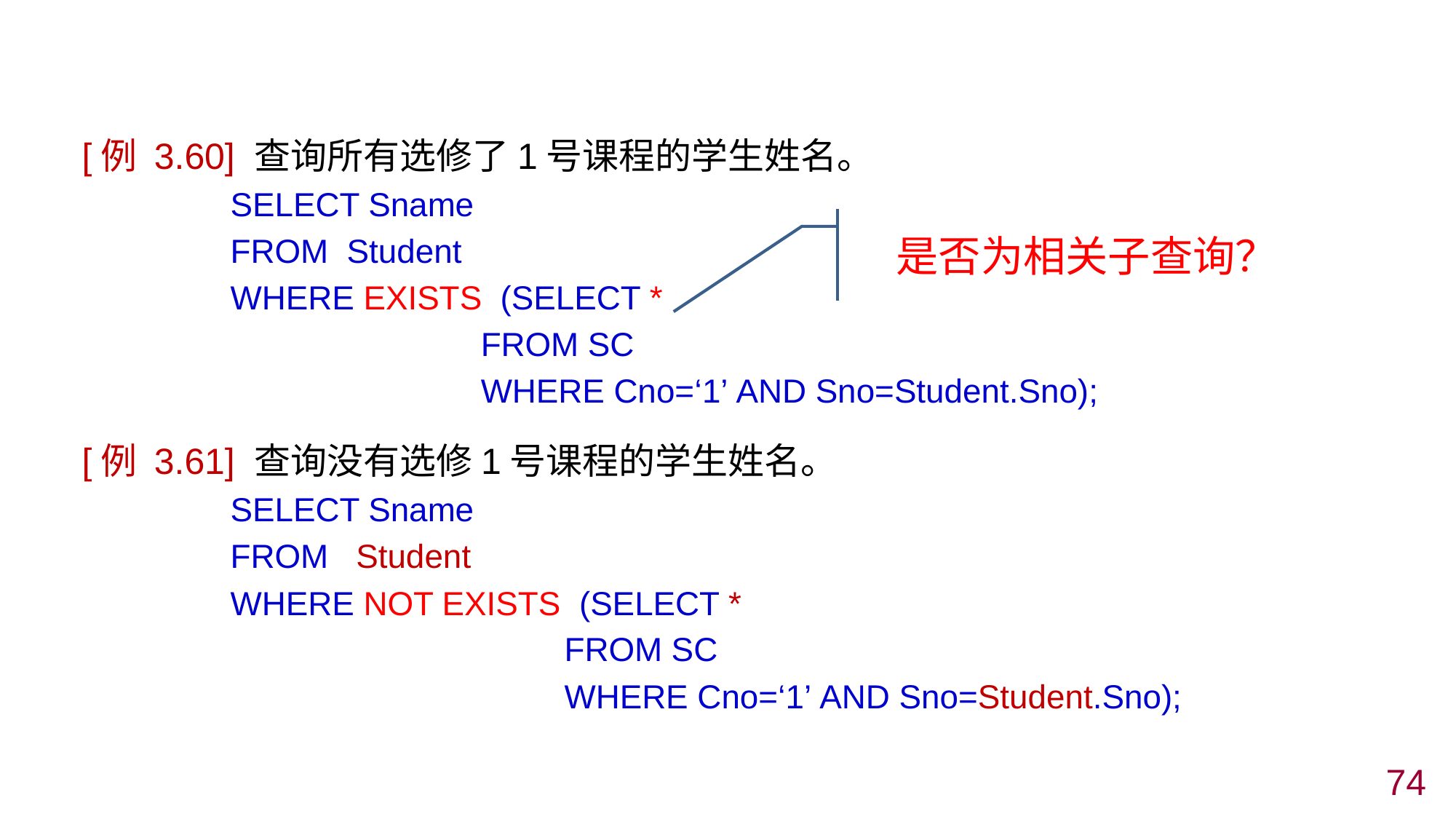

#
[例 3.60] 查询所有选修了1号课程的学生姓名。
                SELECT Sname
                FROM  Student
                WHERE EXISTS  (SELECT *
                                           FROM SC
                                           WHERE Cno=‘1’ AND Sno=Student.Sno);

[例 3.61] 查询没有选修1号课程的学生姓名。
                SELECT Sname
                FROM   Student
                WHERE NOT EXISTS  (SELECT *
                                                    FROM SC
                                                    WHERE Cno=‘1’ AND Sno=Student.Sno);
是否为相关子查询？
74